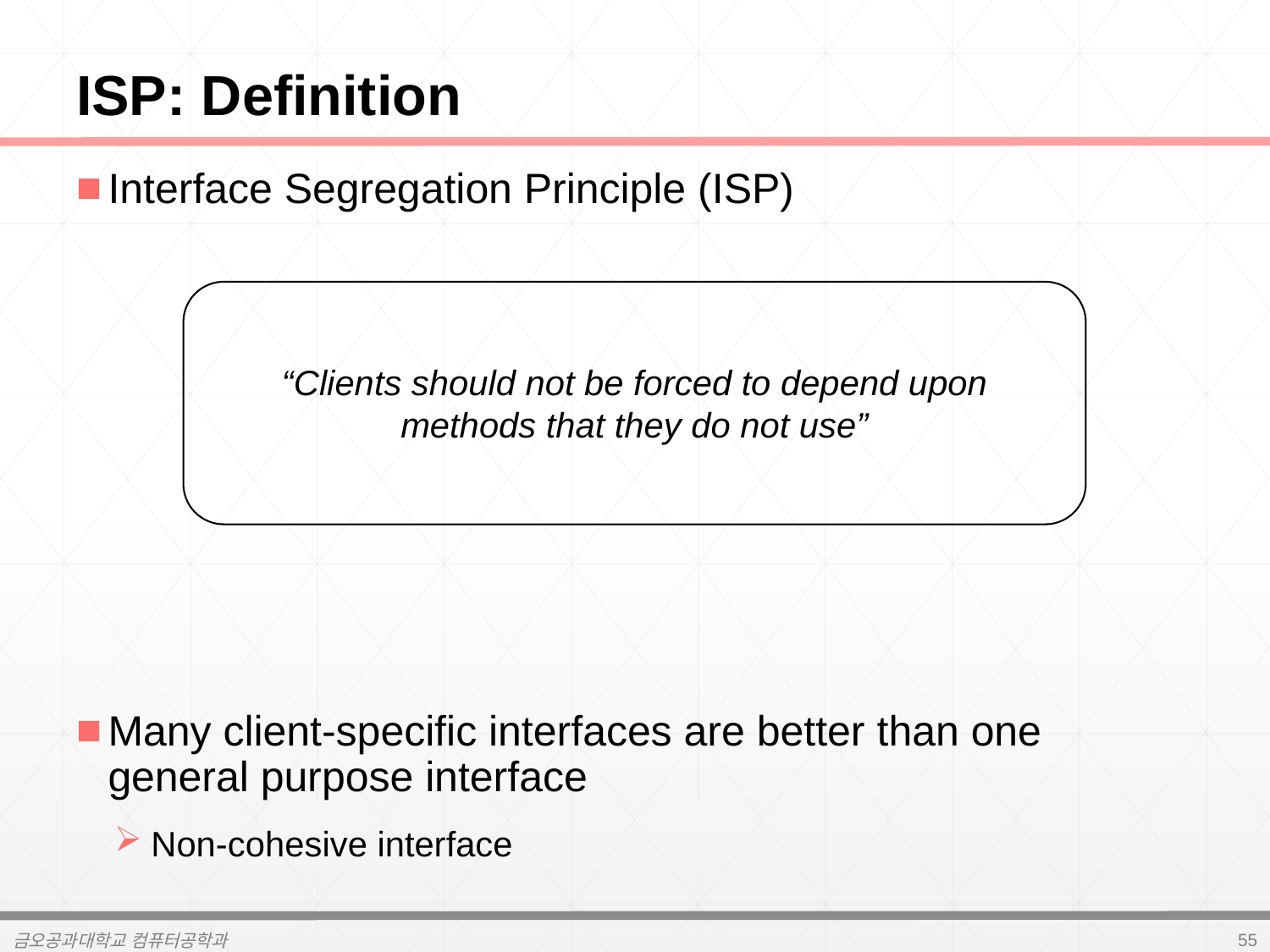

# ISP: Definition
Interface Segregation Principle (ISP)

Many client-specific interfaces are better than one general purpose interface
Non-cohesive interface
“Clients should not be forced to depend upon
methods that they do not use”
55
금오공과대학교 컴퓨터공학과